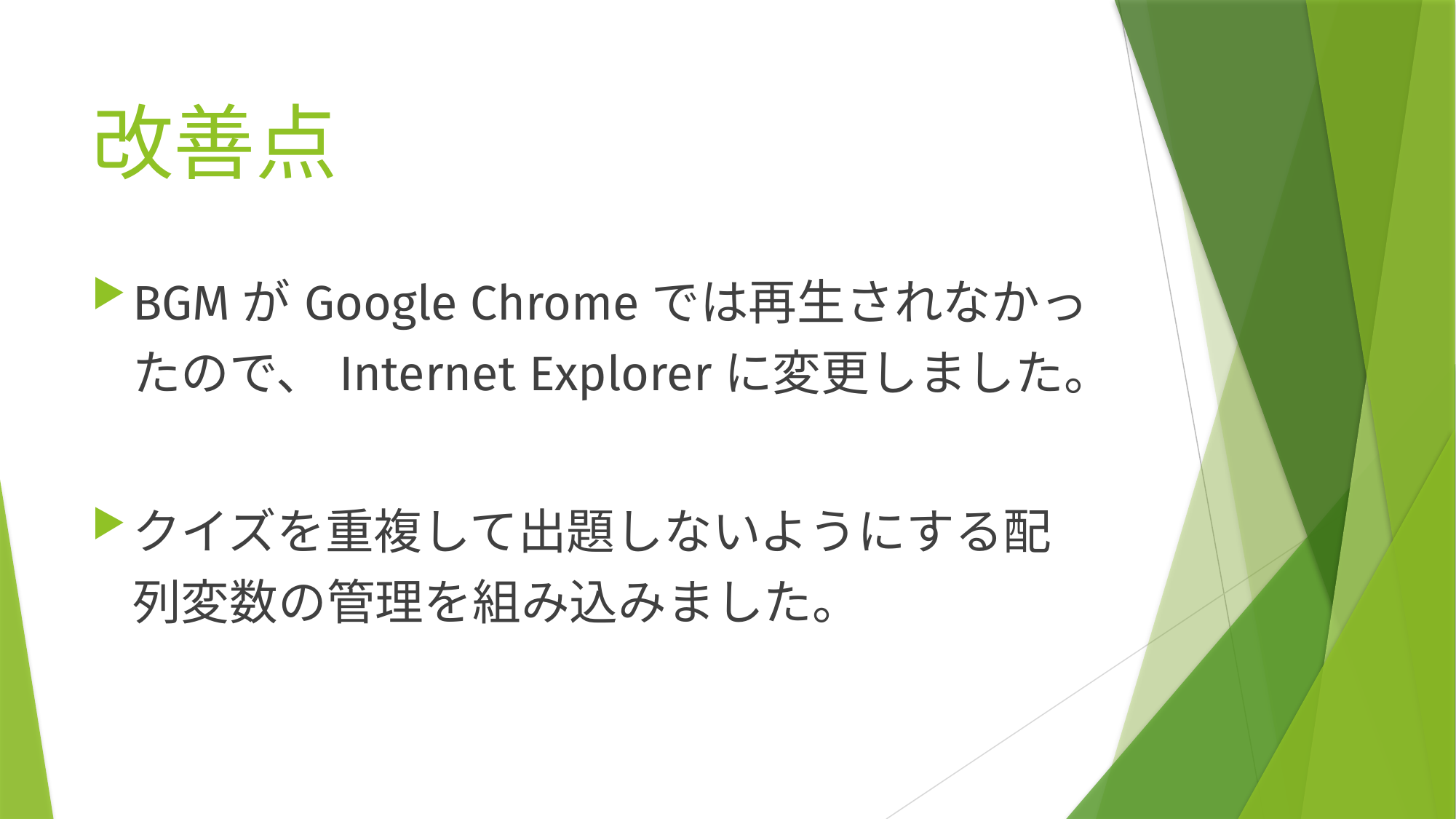

# 改善点
BGMがGoogle Chromeでは再生されなかったので、Internet Explorerに変更しました。

クイズを重複して出題しないようにする配列変数の管理を組み込みました。